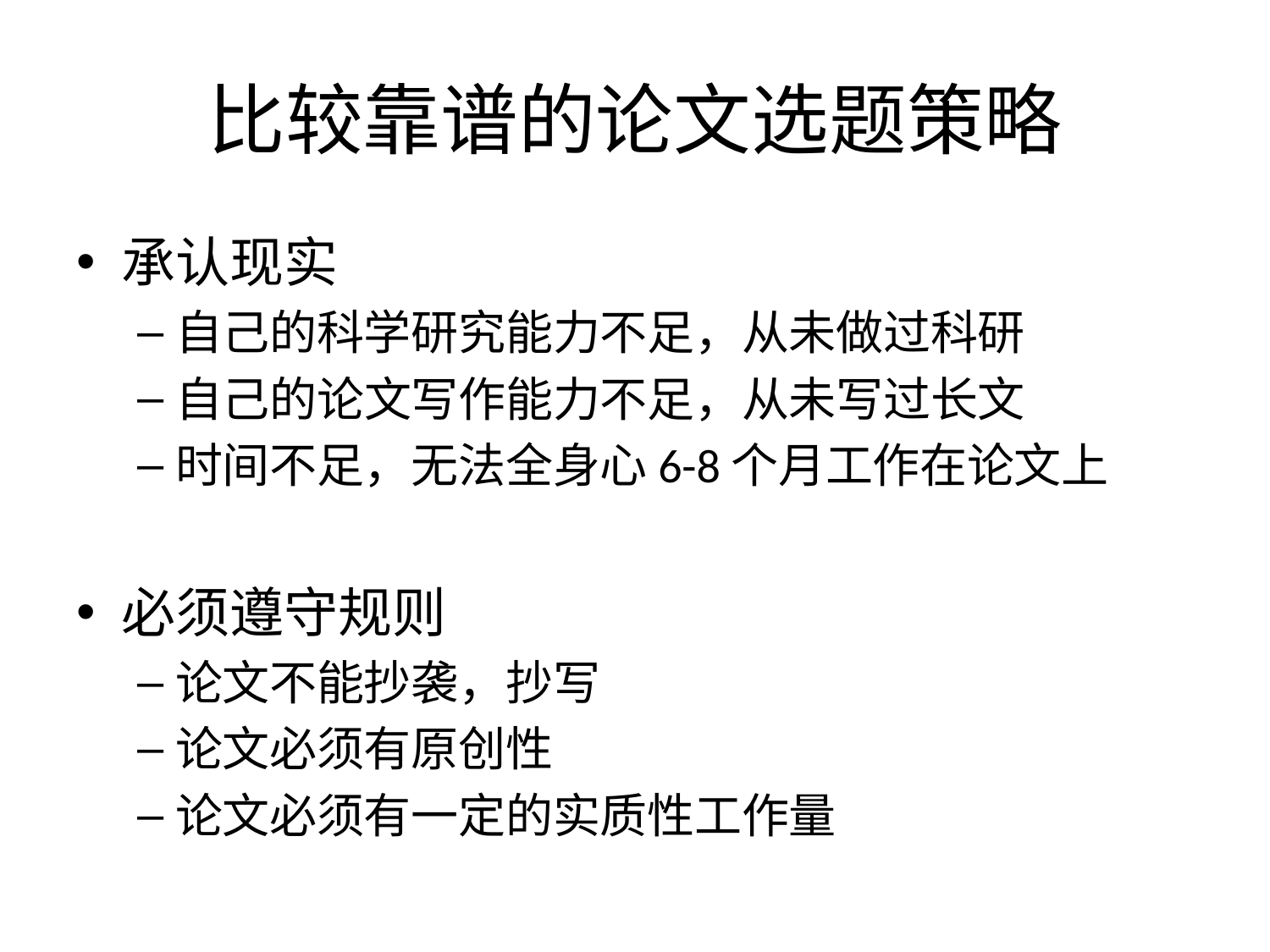

# 比较靠谱的论文选题策略
承认现实
自己的科学研究能力不足，从未做过科研
自己的论文写作能力不足，从未写过长文
时间不足，无法全身心6-8个月工作在论文上

必须遵守规则
论文不能抄袭，抄写
论文必须有原创性
论文必须有一定的实质性工作量